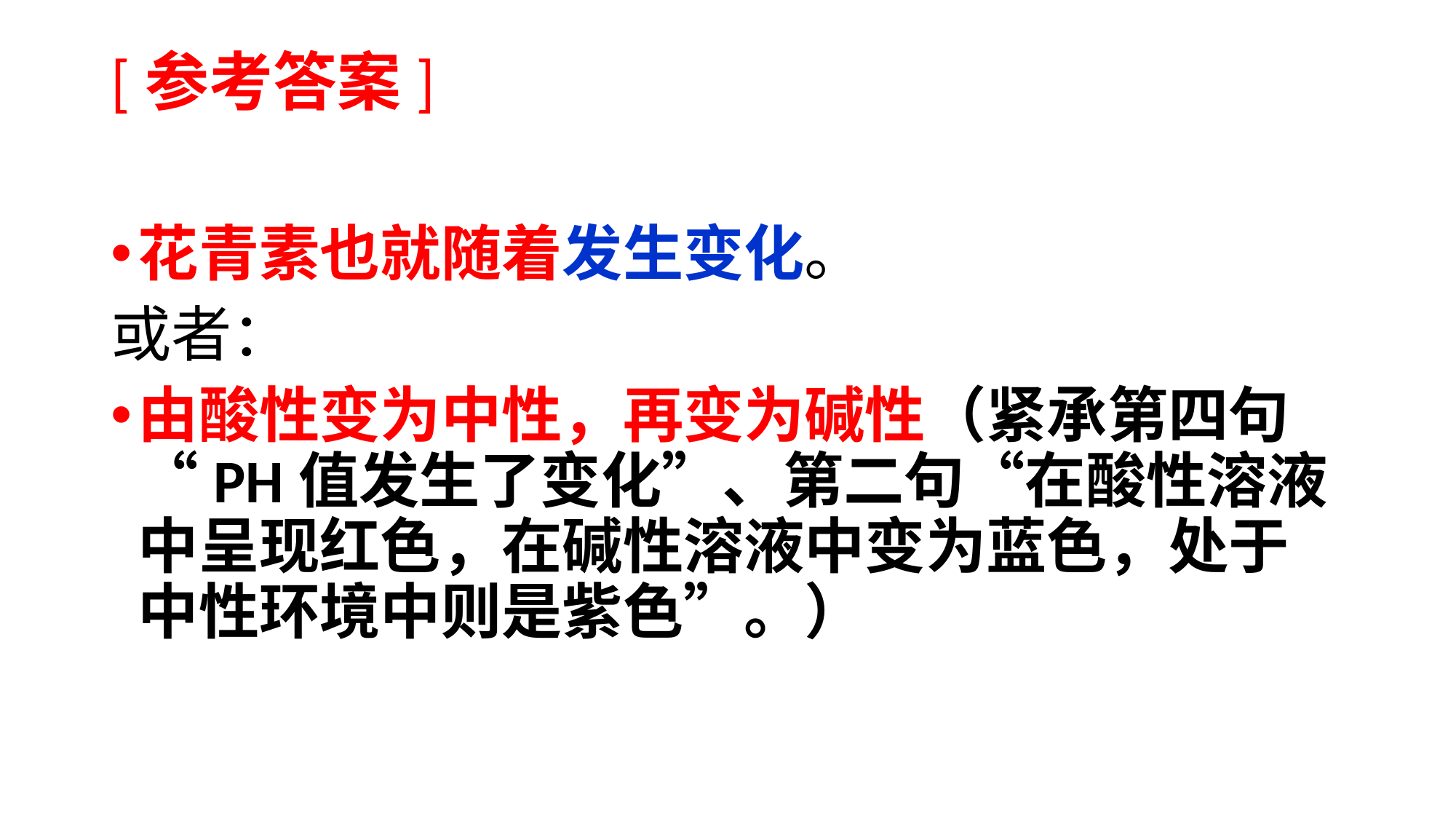

# [参考答案]
花青素也就随着发生变化。
或者：
由酸性变为中性，再变为碱性（紧承第四句“PH值发生了变化”、第二句“在酸性溶液中呈现红色，在碱性溶液中变为蓝色，处于中性环境中则是紫色”。）